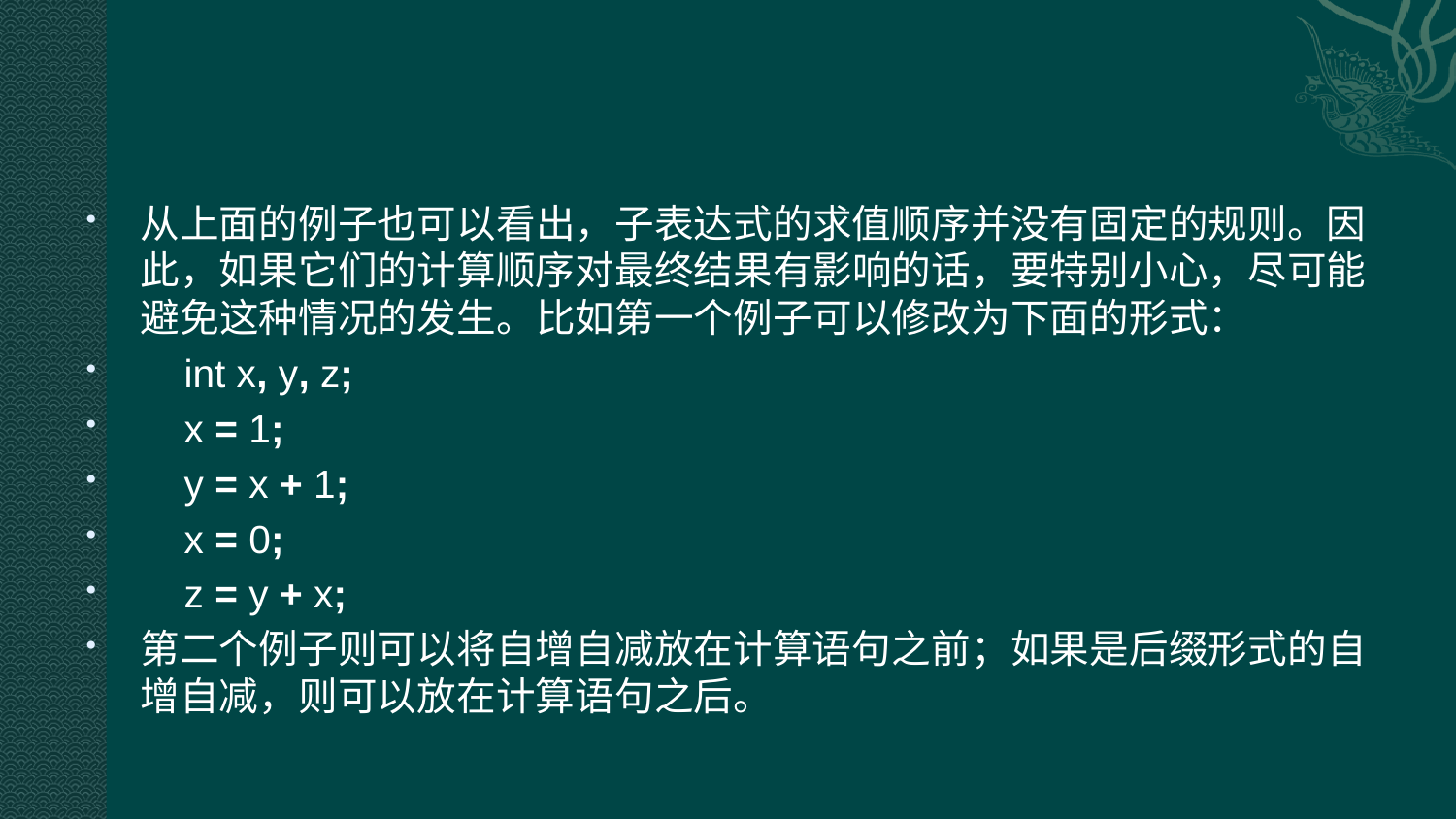

#
从上面的例子也可以看出，子表达式的求值顺序并没有固定的规则。因此，如果它们的计算顺序对最终结果有影响的话，要特别小心，尽可能避免这种情况的发生。比如第一个例子可以修改为下面的形式：
    int x, y, z;
    x = 1;
    y = x + 1;
    x = 0;
    z = y + x;
第二个例子则可以将自增自减放在计算语句之前；如果是后缀形式的自增自减，则可以放在计算语句之后。